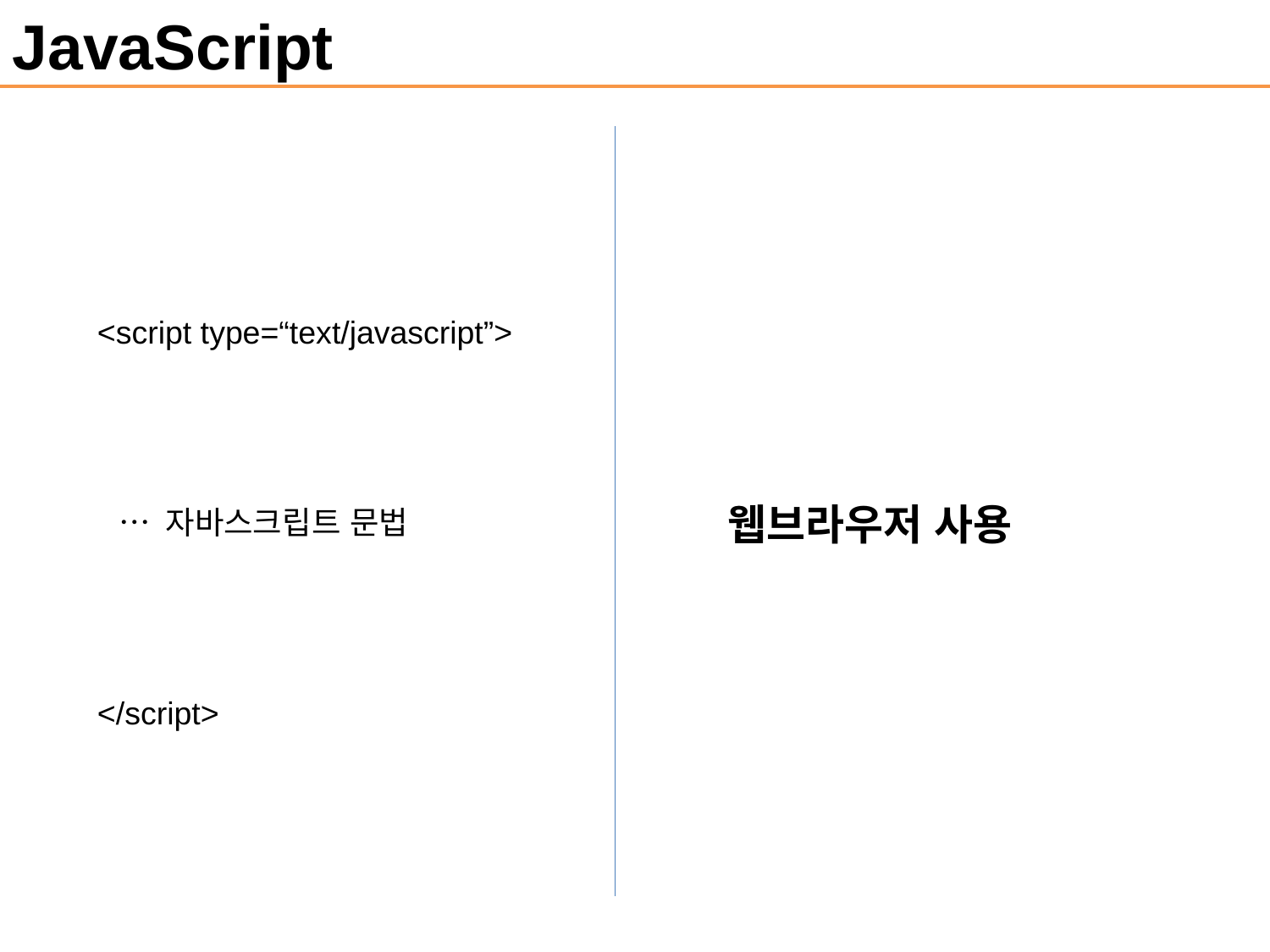

JavaScript
<script type=“text/javascript”>

   … 자바스크립트 문법

</script>
웹브라우저 사용